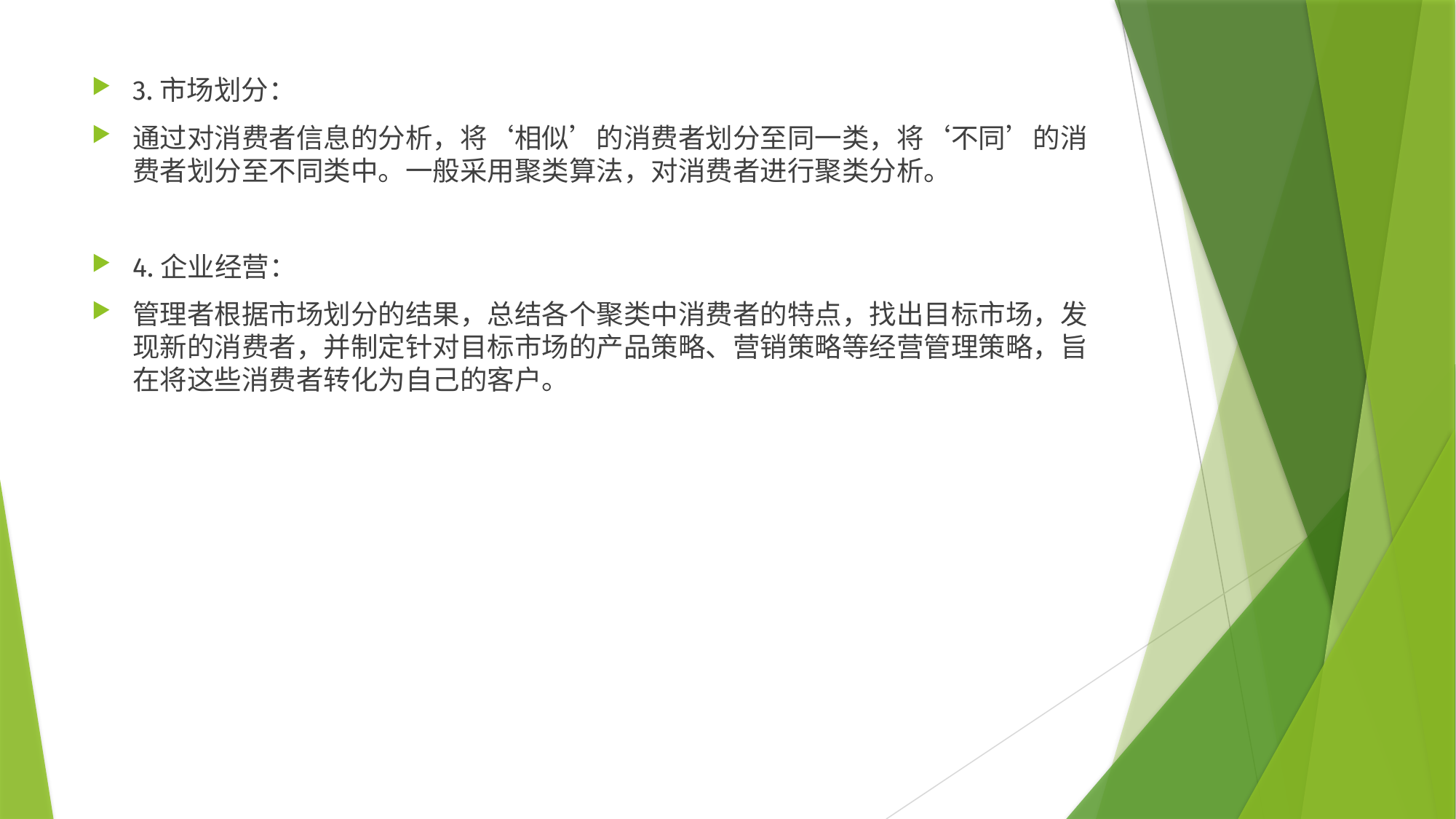

3.市场划分：
通过对消费者信息的分析，将‘相似’的消费者划分至同一类，将‘不同’的消费者划分至不同类中。一般采用聚类算法，对消费者进行聚类分析。

4.企业经营：
管理者根据市场划分的结果，总结各个聚类中消费者的特点，找出目标市场，发现新的消费者，并制定针对目标市场的产品策略、营销策略等经营管理策略，旨在将这些消费者转化为自己的客户。